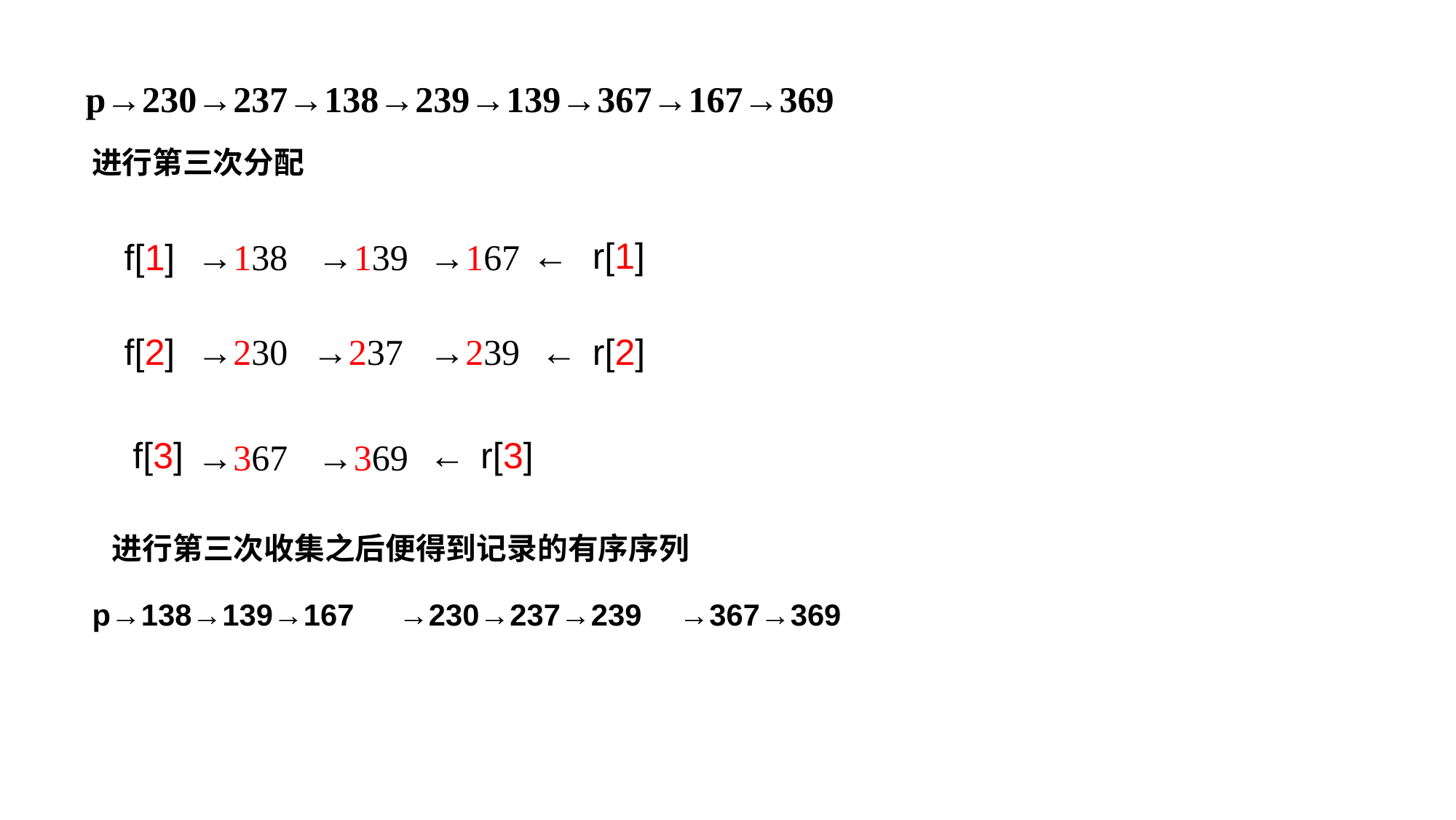

p→230→237→138→239→139→367→167→369
进行第三次分配
←
r[1]
f[1]
→138
→139
→167
f[2]
→230
→237
→239
←
r[2]
f[3]
←
r[3]
→367
→369
  进行第三次收集之后便得到记录的有序序列
p→138→139→167
→230→237→239
→367→369